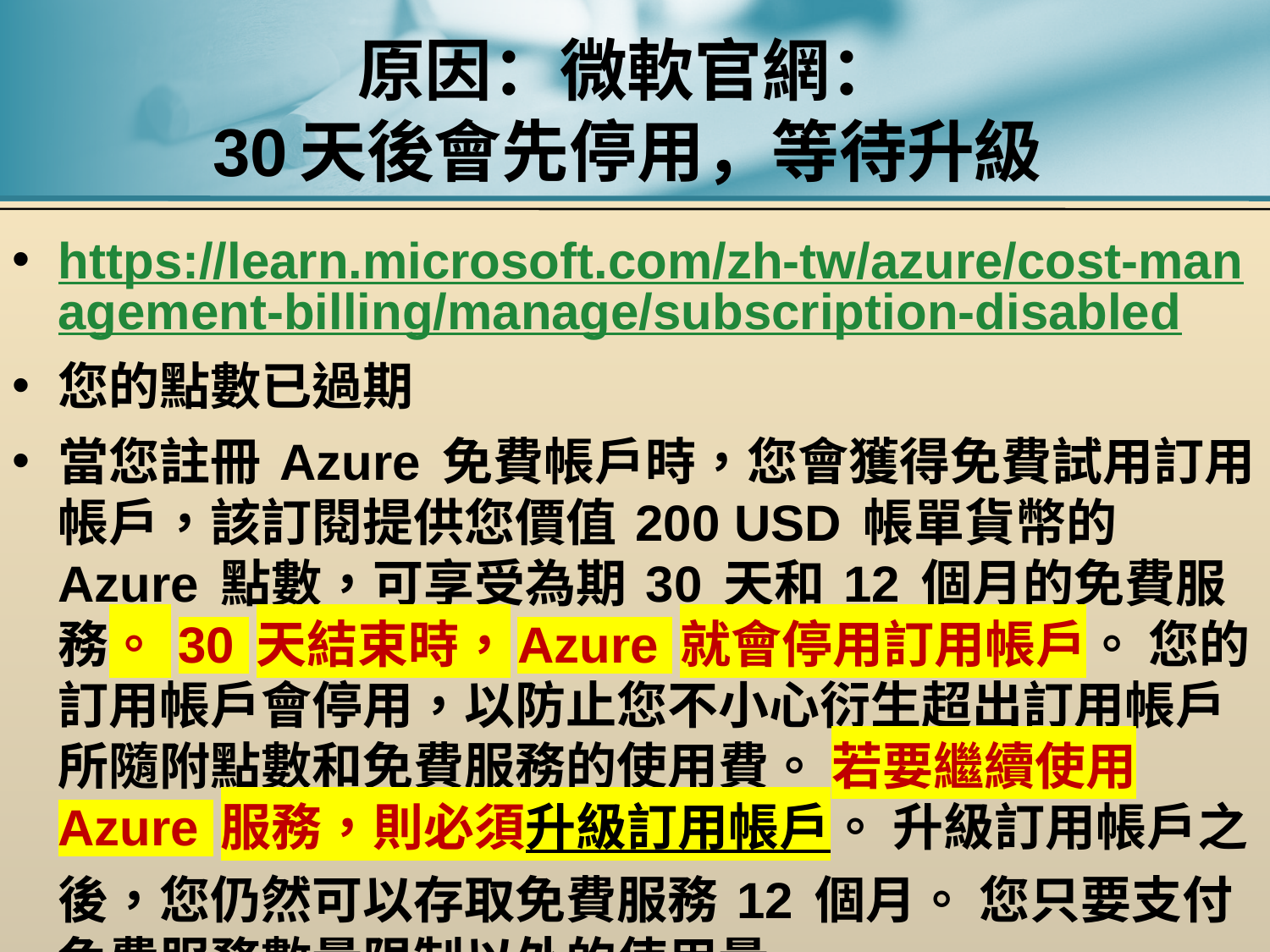

# 原因：微軟官網： 30天後會先停用，等待升級
https://learn.microsoft.com/zh-tw/azure/cost-management-billing/manage/subscription-disabled
您的點數已過期
當您註冊 Azure 免費帳戶時，您會獲得免費試用訂用帳戶，該訂閱提供您價值 200 USD 帳單貨幣的 Azure 點數，可享受為期 30 天和 12 個月的免費服務。 30 天結束時，Azure 就會停用訂用帳戶。 您的訂用帳戶會停用，以防止您不小心衍生超出訂用帳戶所隨附點數和免費服務的使用費。 若要繼續使用 Azure 服務，則必須升級訂用帳戶。 升級訂用帳戶之後，您仍然可以存取免費服務 12 個月。 您只要支付免費服務數量限制以外的使用量